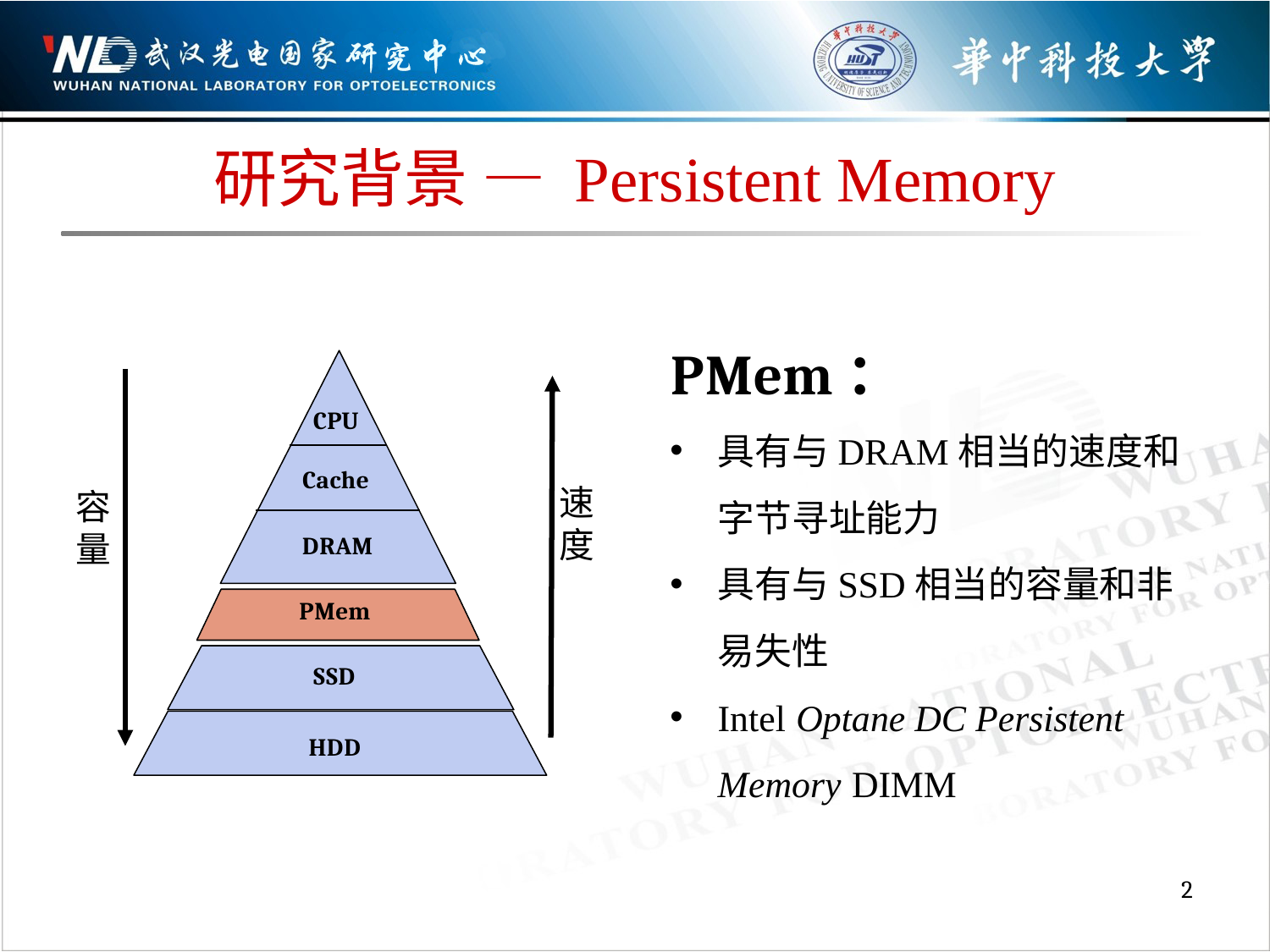

# 研究背景 — Persistent Memory
PMem：
具有与DRAM相当的速度和字节寻址能力
具有与SSD相当的容量和非易失性
Intel Optane DC Persistent Memory DIMM

CPU
Cache
速度
容量
DRAM
PMem

SSD

HDD
2